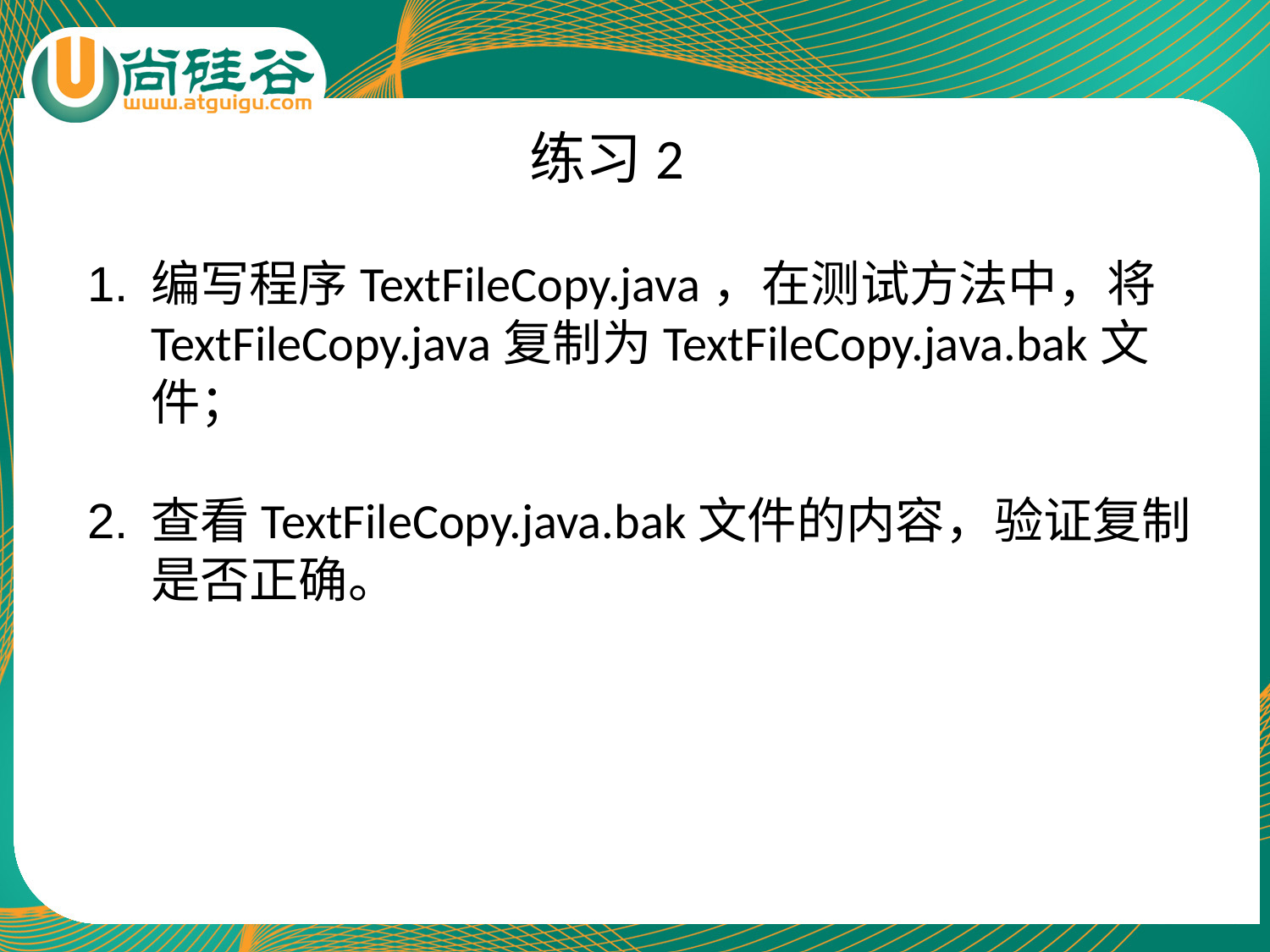

练习2
编写程序TextFileCopy.java，在测试方法中，将TextFileCopy.java复制为TextFileCopy.java.bak文件；

查看TextFileCopy.java.bak文件的内容，验证复制是否正确。